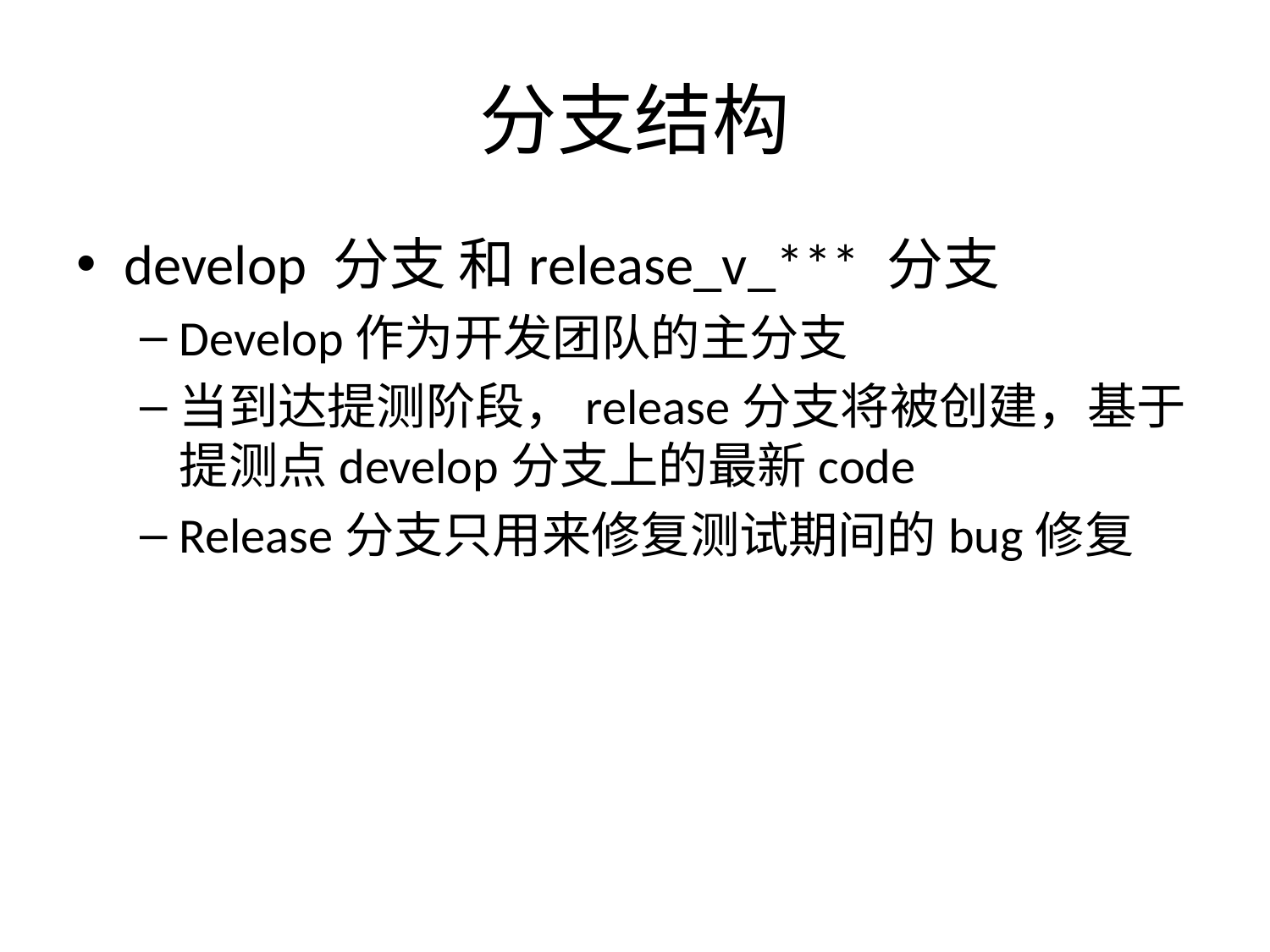

# 分支结构
develop 分支 和release_v_*** 分支
Develop作为开发团队的主分支
当到达提测阶段，release分支将被创建，基于提测点develop分支上的最新code
Release分支只用来修复测试期间的bug修复